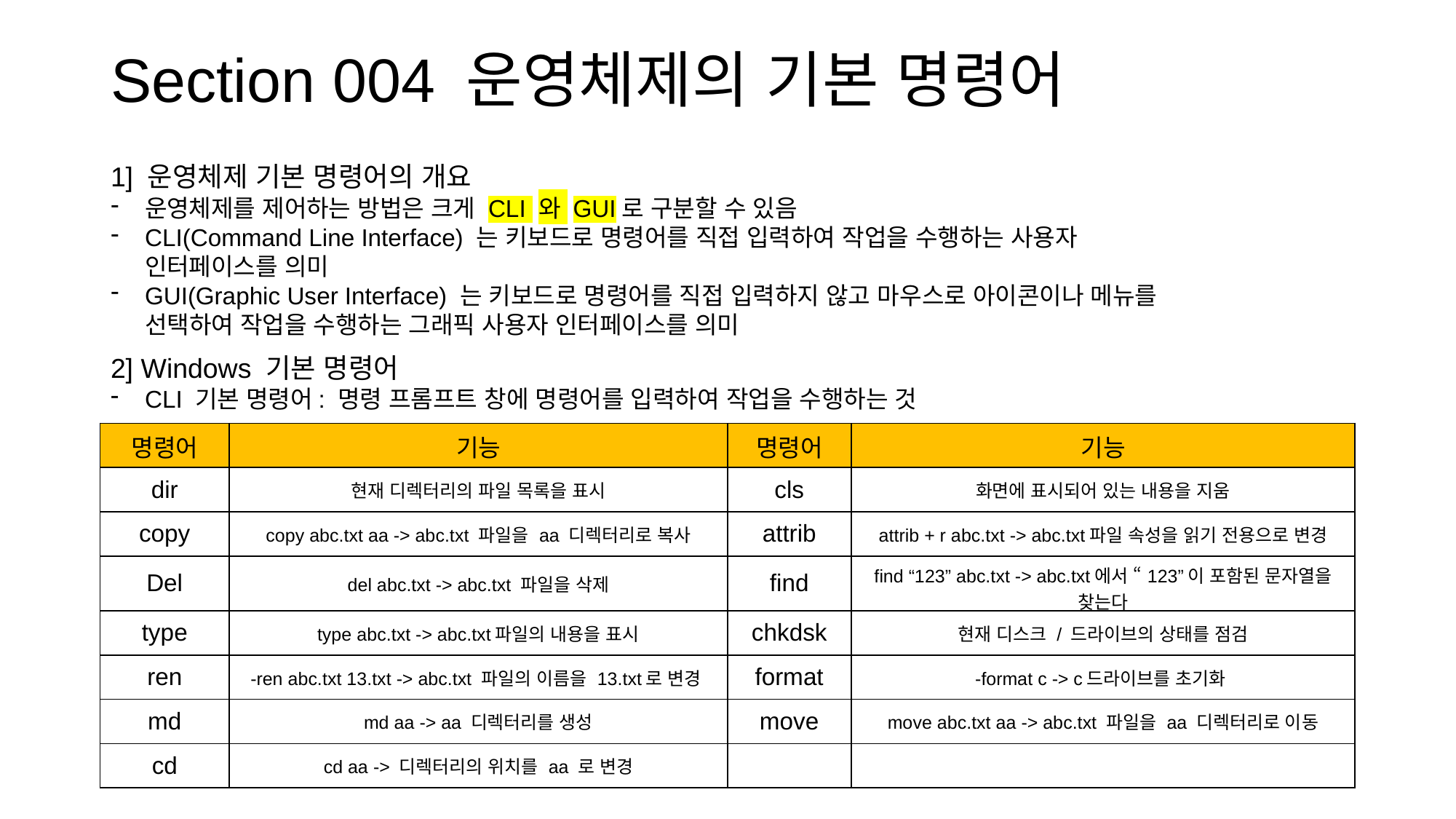

Section 004 운영체제의 기본 명령어
1] 운영체제 기본 명령어의 개요
운영체제를 제어하는 방법은 크게 CLI 와 GUI로 구분할 수 있음
CLI(Command Line Interface) 는 키보드로 명령어를 직접 입력하여 작업을 수행하는 사용자 인터페이스를 의미
GUI(Graphic User Interface) 는 키보드로 명령어를 직접 입력하지 않고 마우스로 아이콘이나 메뉴를 선택하여 작업을 수행하는 그래픽 사용자 인터페이스를 의미
2] Windows 기본 명령어
CLI 기본 명령어: 명령 프롬프트 창에 명령어를 입력하여 작업을 수행하는 것
| 명령어 | 기능 | 명령어 | 기능 |
| --- | --- | --- | --- |
| dir | 현재 디렉터리의 파일 목록을 표시 | cls | 화면에 표시되어 있는 내용을 지움 |
| copy | copy abc.txt aa -> abc.txt 파일을 aa 디렉터리로 복사 | attrib | attrib + r abc.txt -> abc.txt파일 속성을 읽기 전용으로 변경 |
| Del | del abc.txt -> abc.txt 파일을 삭제 | find | find “123” abc.txt -> abc.txt에서 “123”이 포함된 문자열을 찾는다 |
| type | type abc.txt -> abc.txt파일의 내용을 표시 | chkdsk | 현재 디스크 / 드라이브의 상태를 점검 |
| ren | -ren abc.txt 13.txt -> abc.txt 파일의 이름을 13.txt로 변경 | format | -format c -> c드라이브를 초기화 |
| md | md aa -> aa 디렉터리를 생성 | move | move abc.txt aa -> abc.txt 파일을 aa 디렉터리로 이동 |
| cd | cd aa -> 디렉터리의 위치를 aa 로 변경 |  |  |